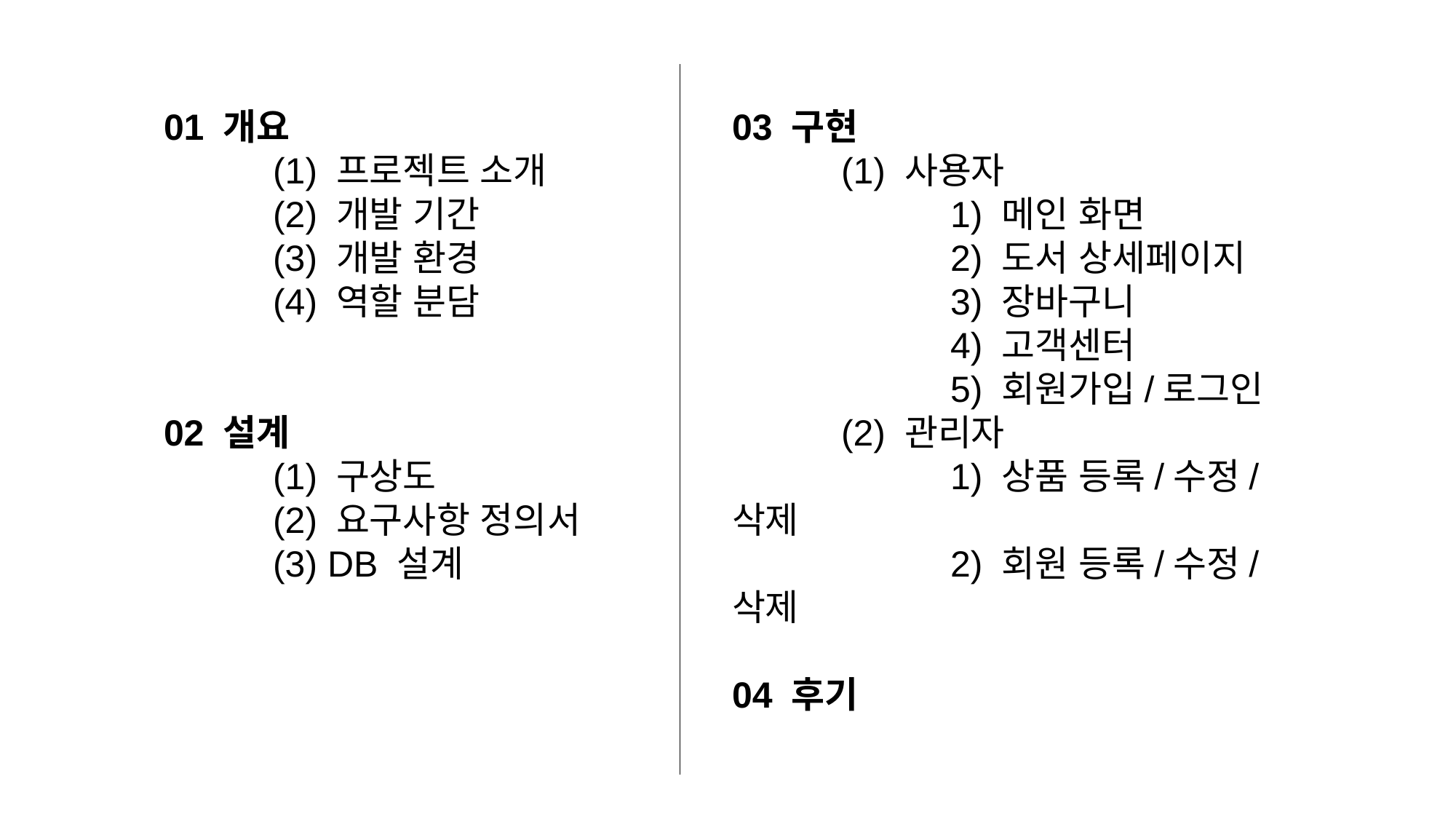

01 개요
	(1) 프로젝트 소개
	(2) 개발 기간
	(3) 개발 환경
	(4) 역할 분담

02 설계
	(1) 구상도
	(2) 요구사항 정의서
	(3) DB 설계
03 구현
	(1) 사용자
		1) 메인 화면
		2) 도서 상세페이지
		3) 장바구니
		4) 고객센터
		5) 회원가입/로그인
	(2) 관리자
		1) 상품 등록/수정/삭제
		2) 회원 등록/수정/삭제

04 후기